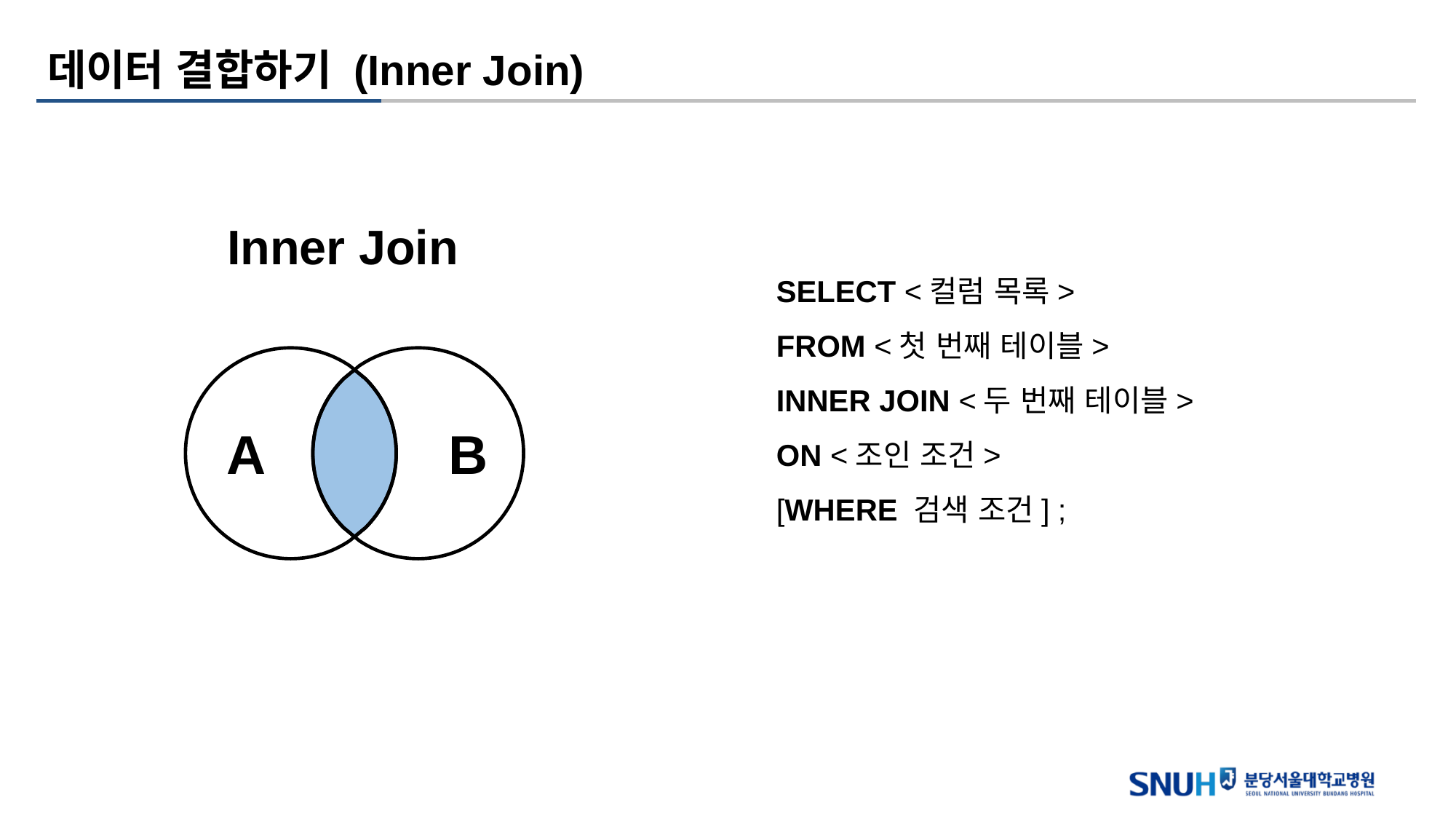

# 데이터 결합하기 (Inner Join)
Inner Join
SELECT <컬럼 목록>
FROM <첫 번째 테이블>
INNER JOIN <두 번째 테이블>
ON <조인 조건>
[WHERE 검색 조건] ;

A
B